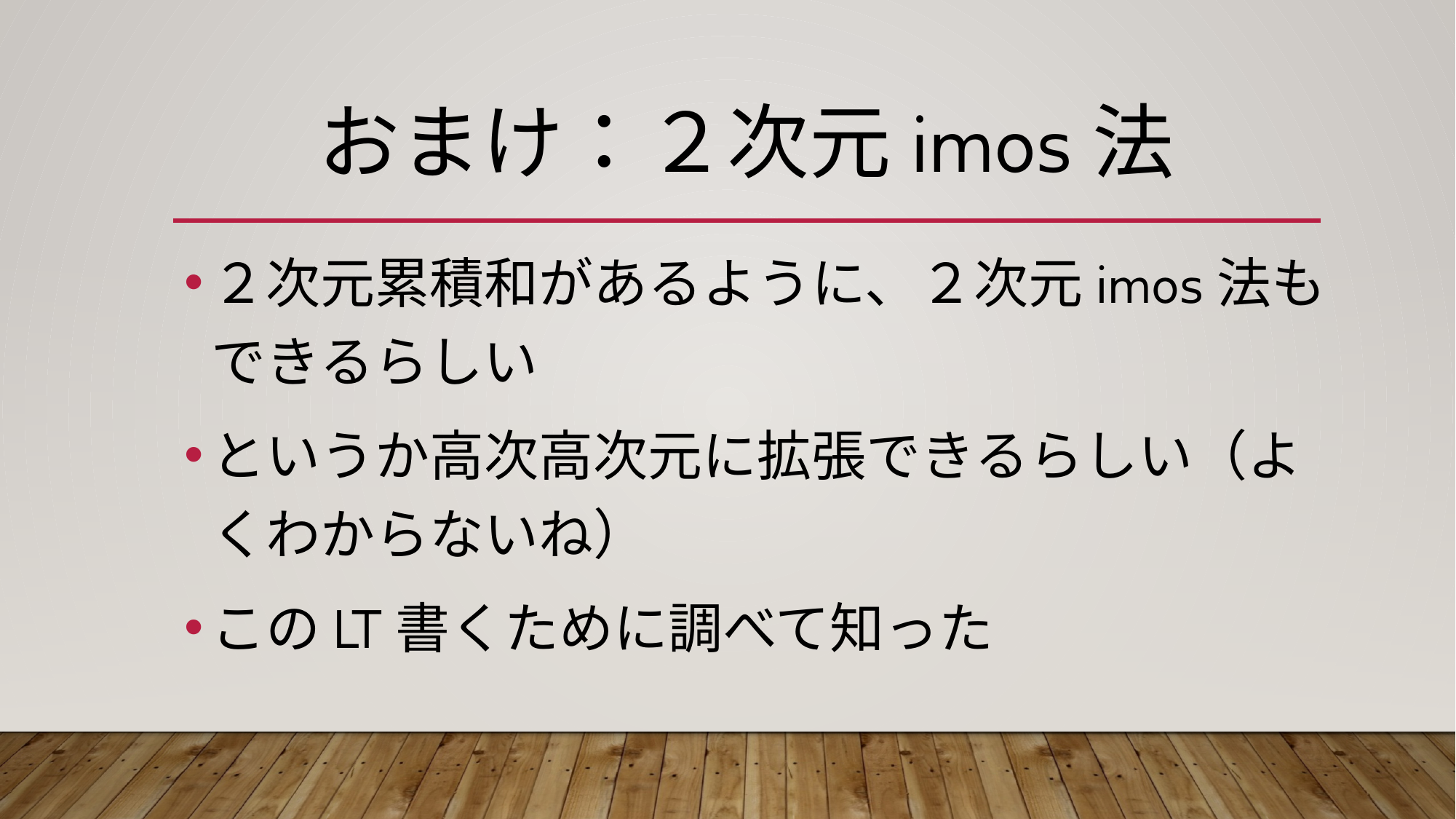

# おまけ：２次元imos法
２次元累積和があるように、２次元imos法もできるらしい
というか高次高次元に拡張できるらしい（よくわからないね）
このLT書くために調べて知った